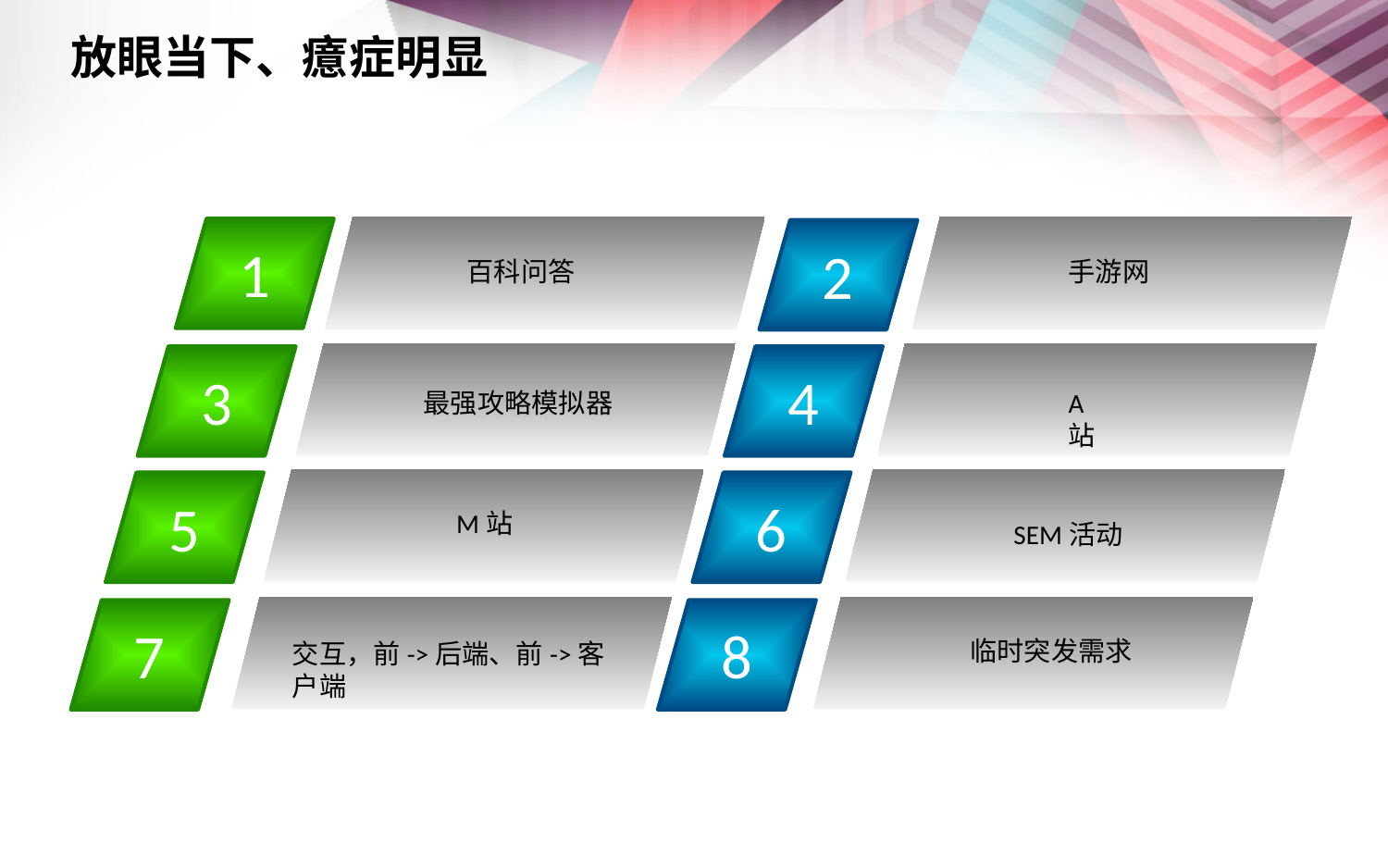

放眼当下、癔症明显

1
2
百科问答
手游网

3
4
最强攻略模拟器
A站

5
6
M站
SEM活动

7
8
临时突发需求
交互，前->后端、前->客户端